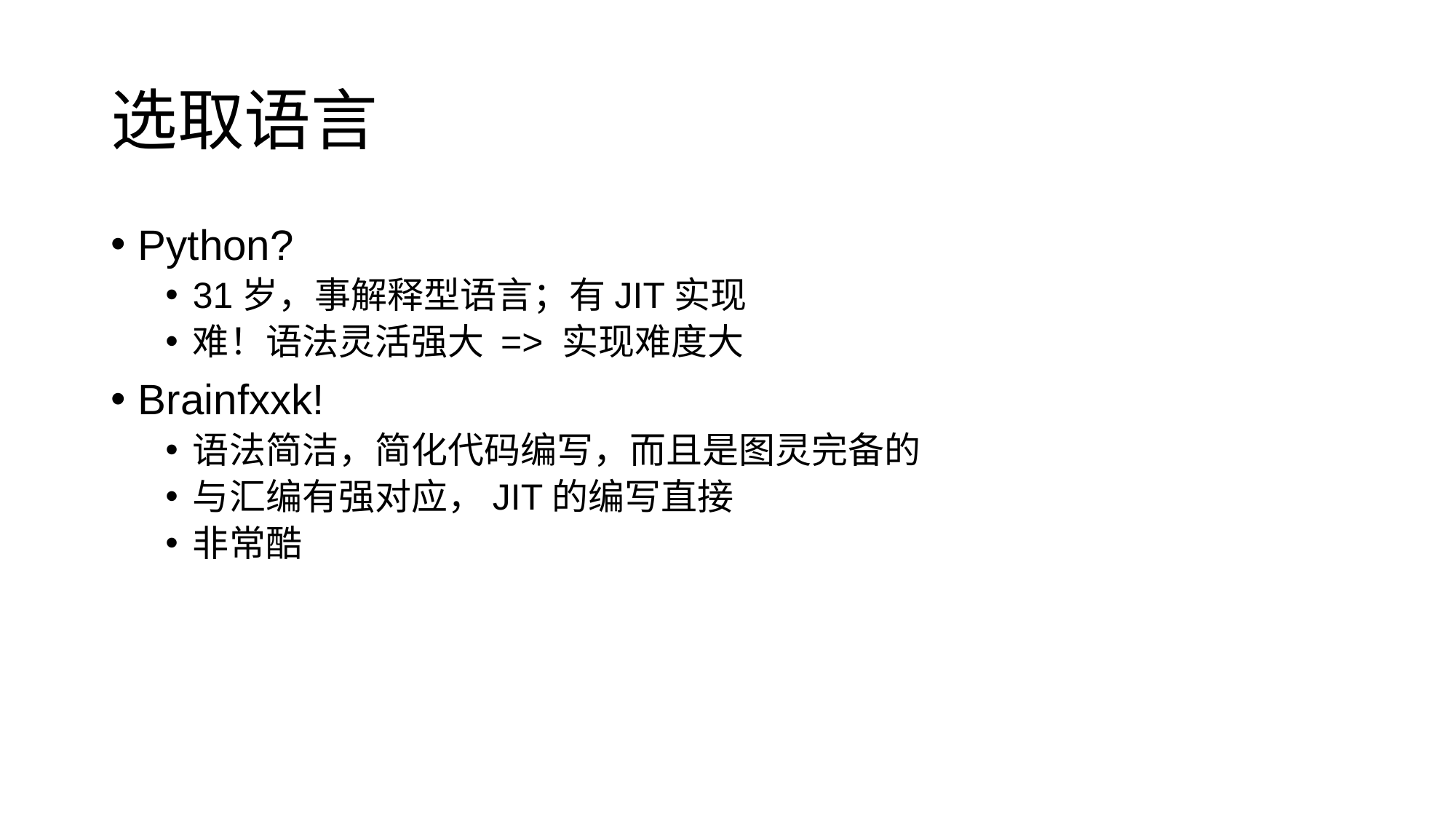

# 选取语言
Python?
31岁，事解释型语言；有JIT实现
难！语法灵活强大 => 实现难度大
Brainfxxk!
语法简洁，简化代码编写，而且是图灵完备的
与汇编有强对应，JIT的编写直接
非常酷